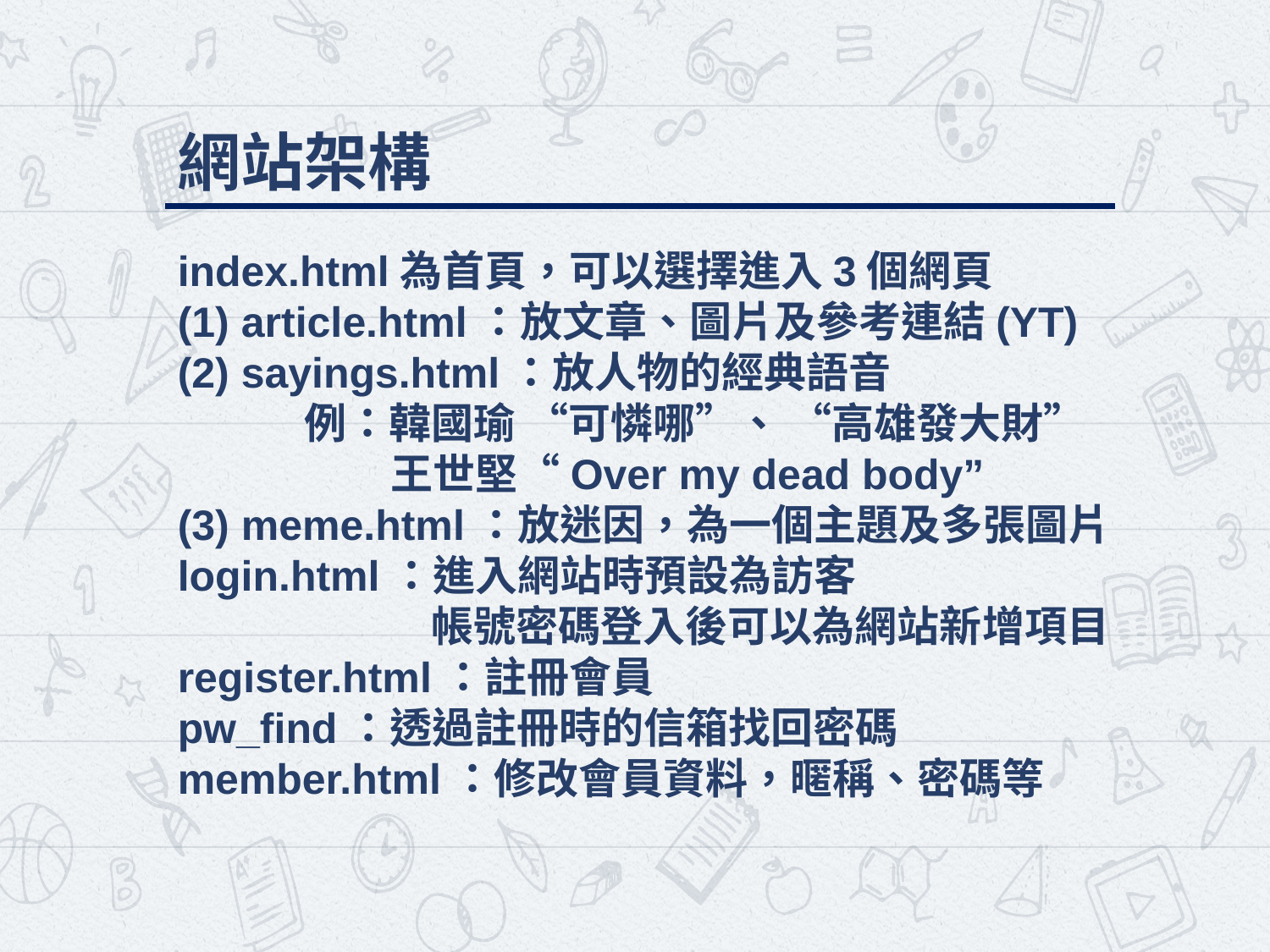

網站架構
index.html為首頁，可以選擇進入3個網頁
(1) article.html：放文章、圖片及參考連結(YT)
(2) sayings.html：放人物的經典語音
	例：韓國瑜 “可憐哪”、 “高雄發大財”
	        王世堅“Over my dead body”
(3) meme.html：放迷因，為一個主題及多張圖片
login.html：進入網站時預設為訪客
		帳號密碼登入後可以為網站新增項目
register.html：註冊會員
pw_find：透過註冊時的信箱找回密碼
member.html：修改會員資料，暱稱、密碼等